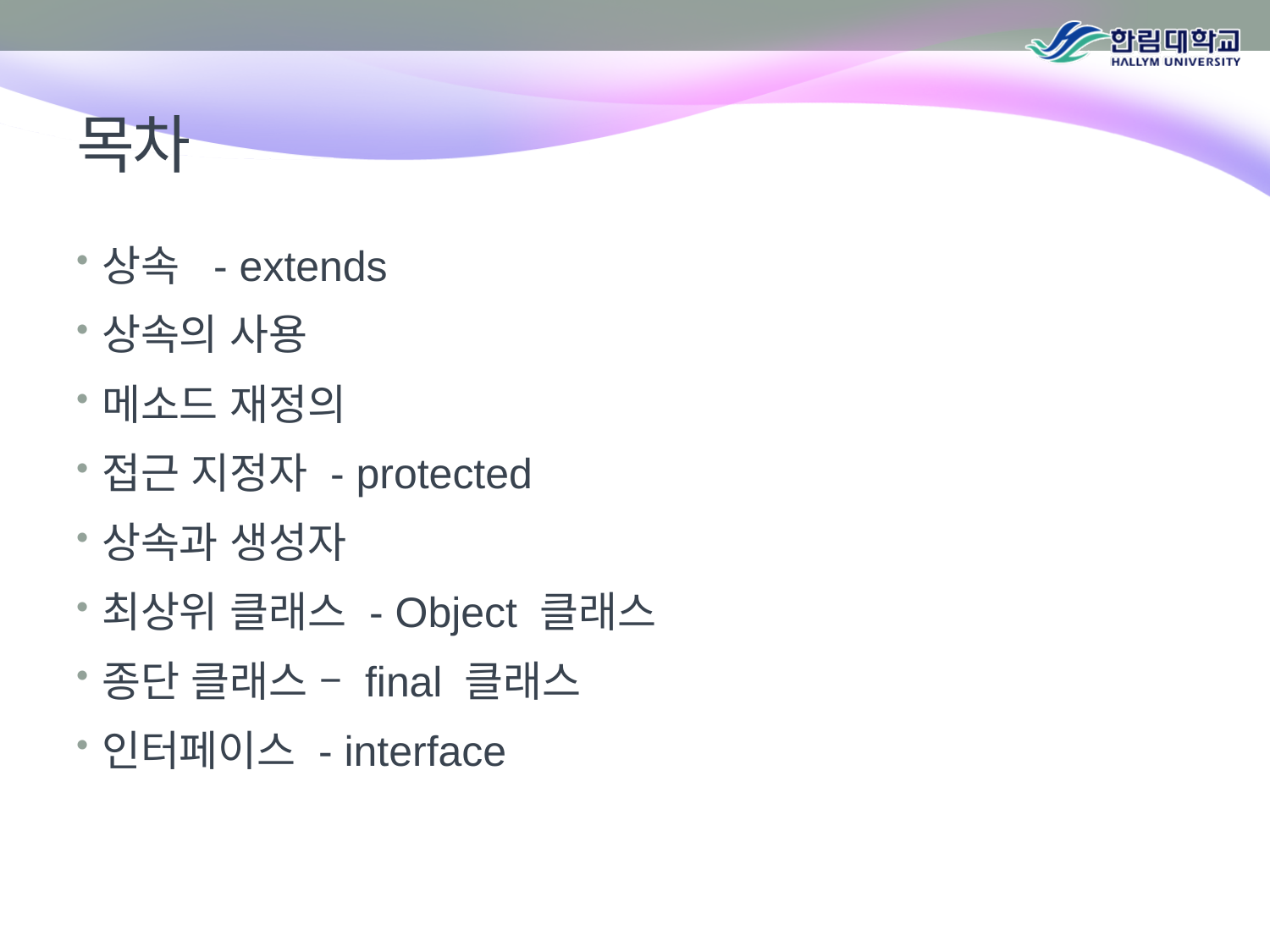

# 목차
상속  - extends
상속의 사용
메소드 재정의
접근 지정자 - protected
상속과 생성자
최상위 클래스 - Object 클래스
종단 클래스 – final 클래스
인터페이스 - interface